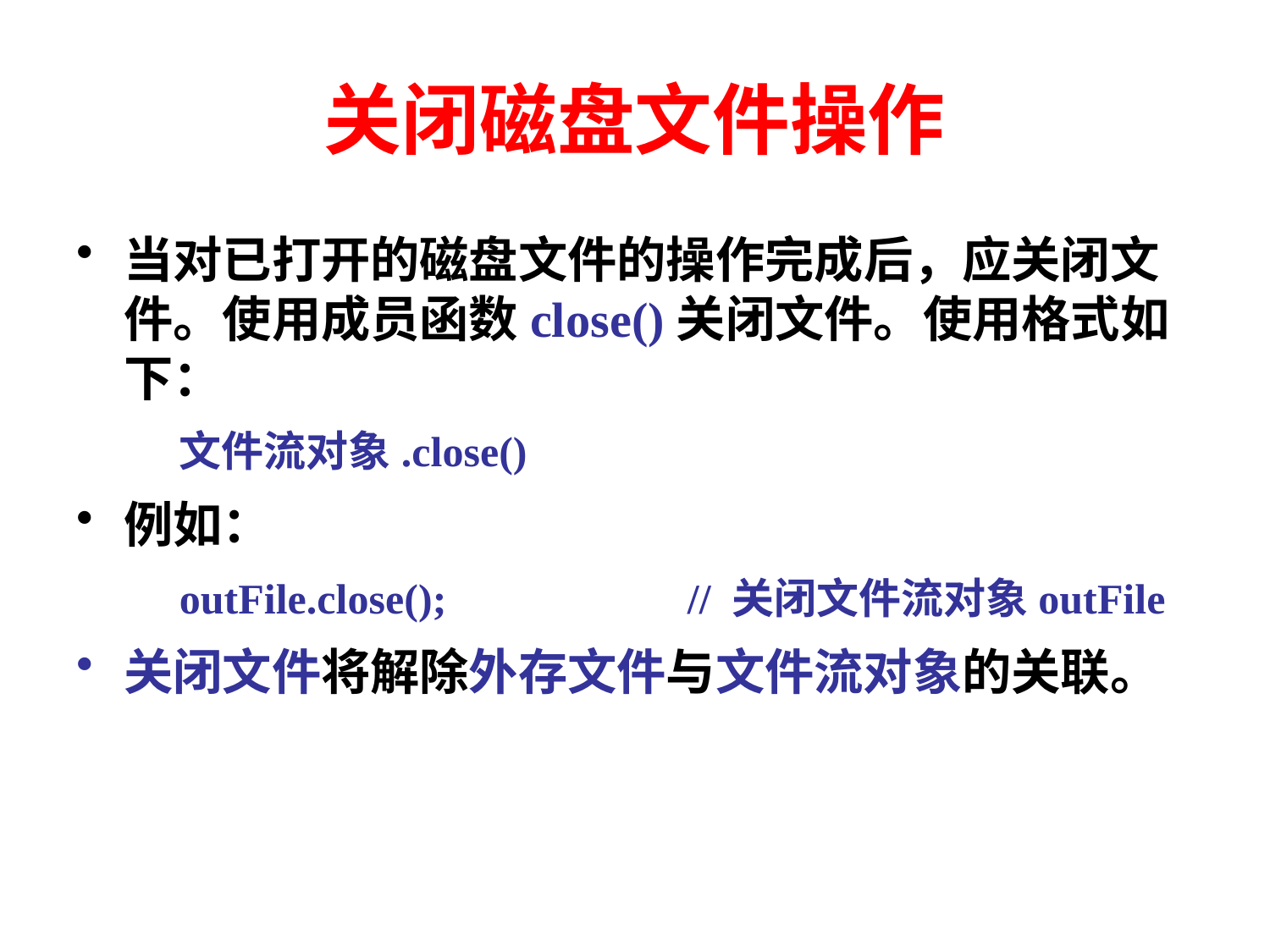

# 关闭磁盘文件操作
当对已打开的磁盘文件的操作完成后，应关闭文件。使用成员函数close()关闭文件。使用格式如下：
	文件流对象.close()
例如：
	outFile.close();		// 关闭文件流对象outFile
关闭文件将解除外存文件与文件流对象的关联。